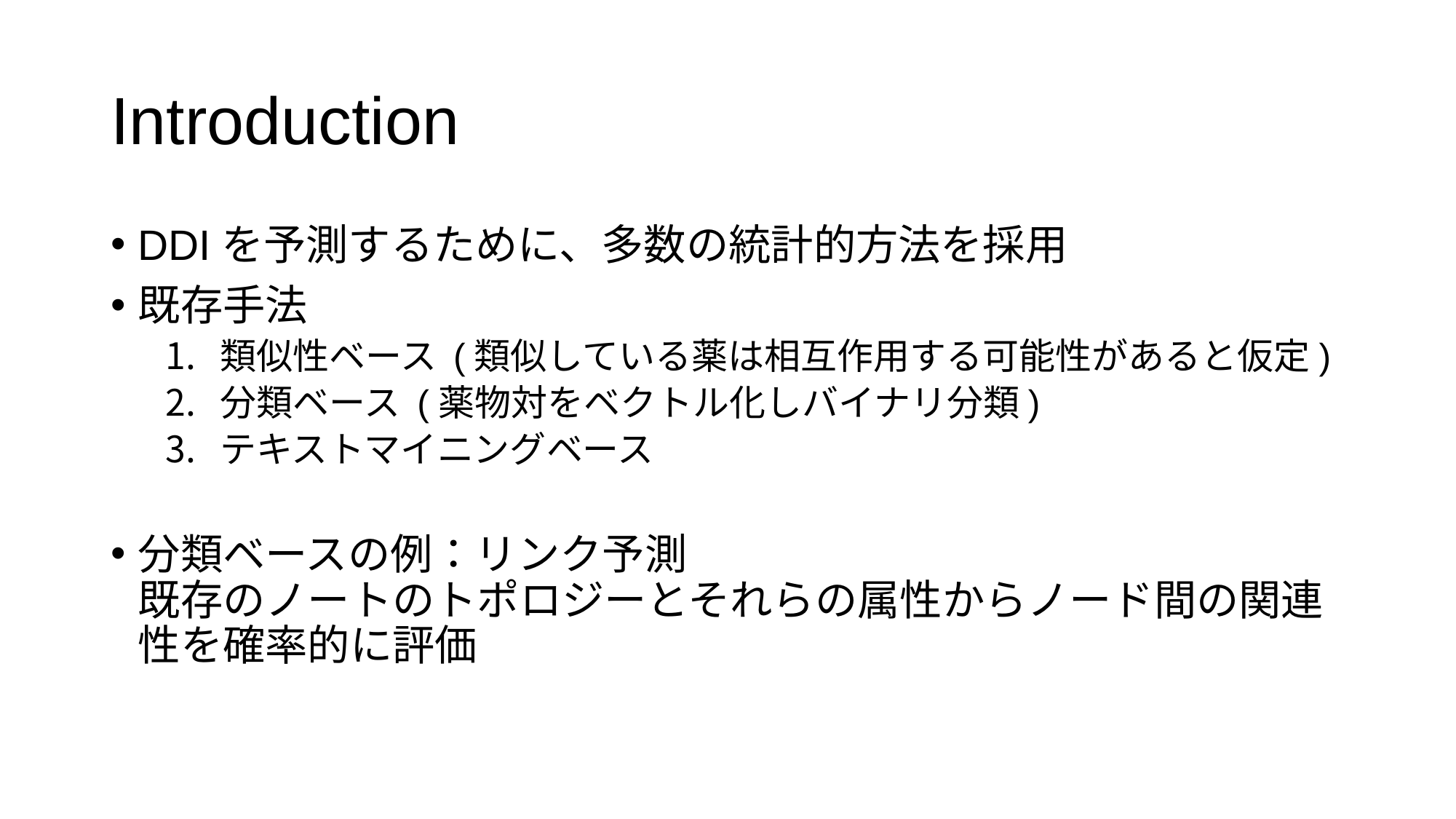

# Introduction
DDIを予測するために、多数の統計的方法を採用
既存手法
類似性ベース (類似している薬は相互作用する可能性があると仮定)
分類ベース (薬物対をベクトル化しバイナリ分類)
テキストマイニングベース

分類ベースの例：リンク予測
既存のノートのトポロジーとそれらの属性からノード間の関連性を確率的に評価